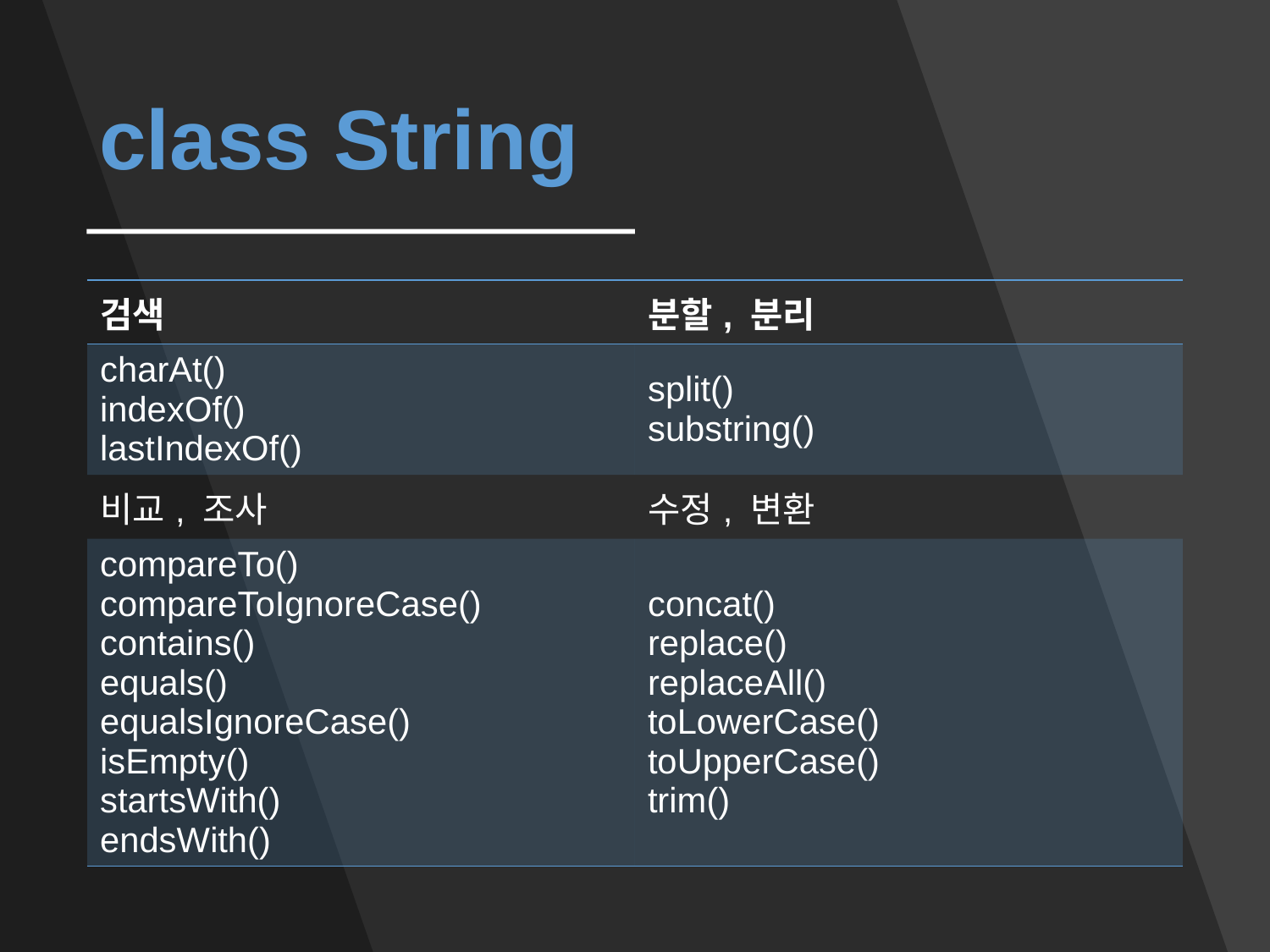

# class String

| 검색 | 분할, 분리 |
| --- | --- |
| charAt() indexOf() lastIndexOf() | split() substring() |
| 비교, 조사 | 수정, 변환 |
| compareTo() compareToIgnoreCase() contains() equals() equalsIgnoreCase() isEmpty() startsWith() endsWith() | concat() replace() replaceAll() toLowerCase() toUpperCase() trim() |